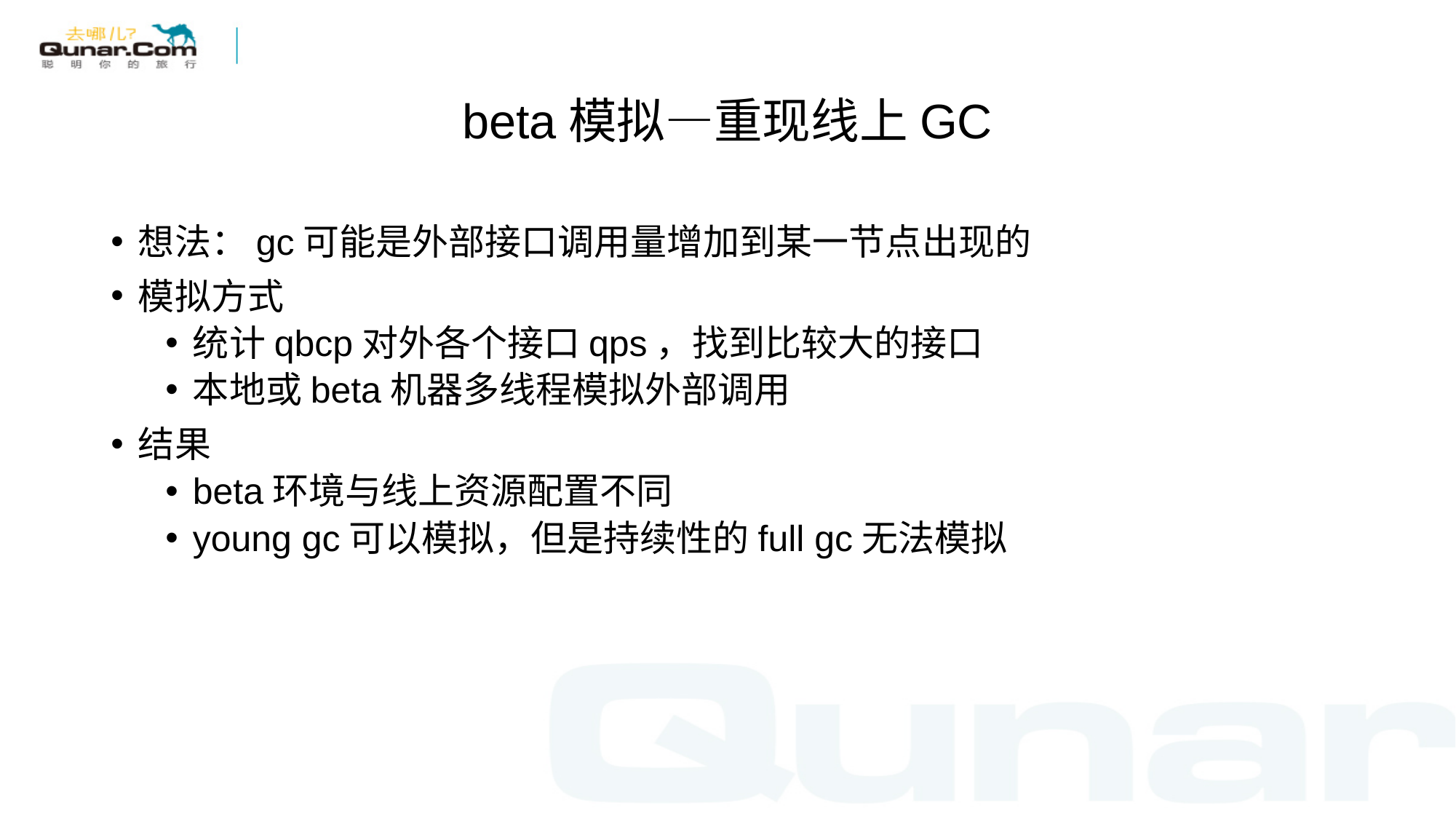

# beta模拟—重现线上GC
想法：gc可能是外部接口调用量增加到某一节点出现的
模拟方式
统计qbcp对外各个接口qps，找到比较大的接口
本地或beta机器多线程模拟外部调用
结果
beta环境与线上资源配置不同
young gc可以模拟，但是持续性的full gc无法模拟